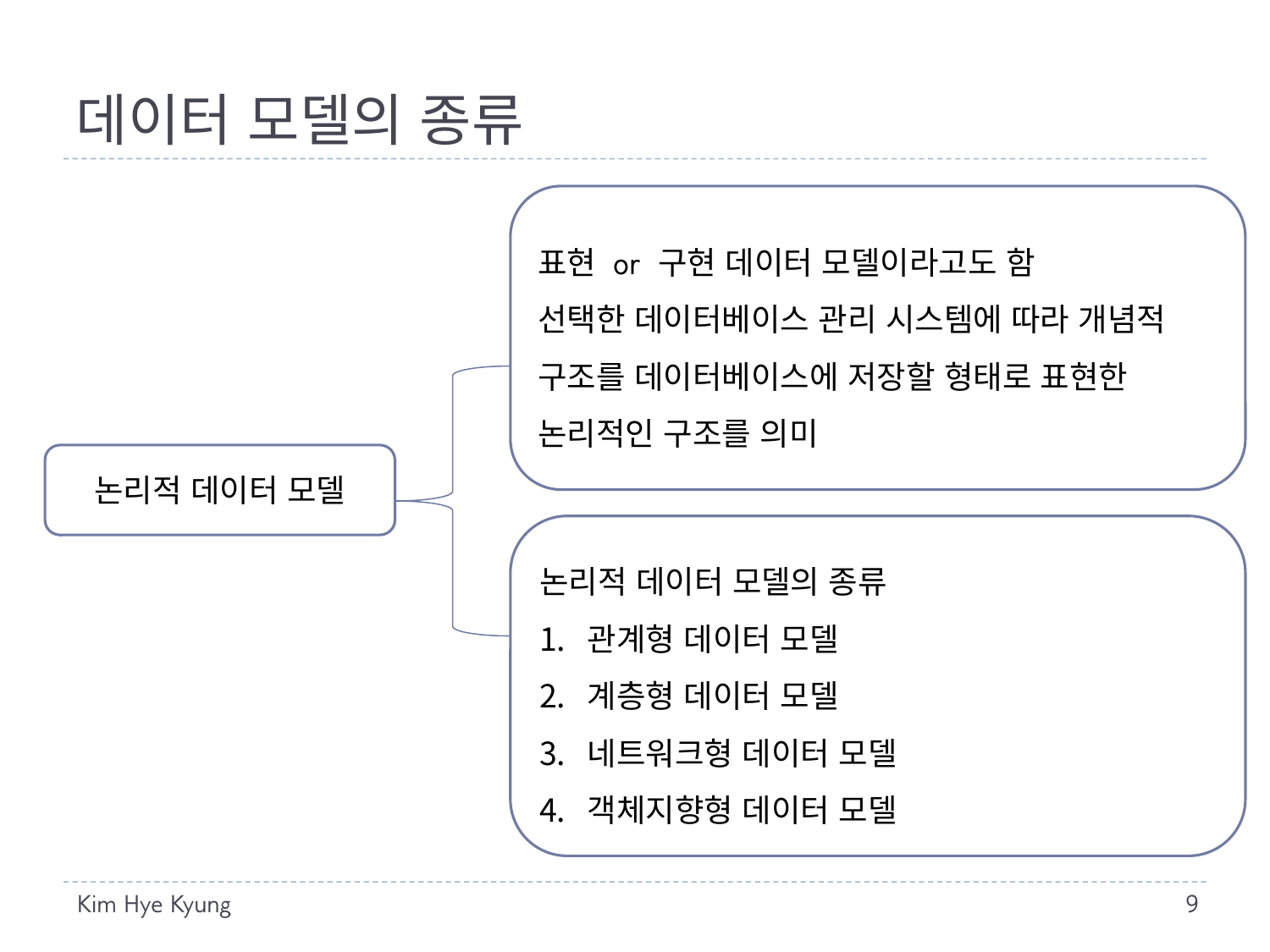

# 데이터 모델의 종류
표현 or 구현 데이터 모델이라고도 함
선택한 데이터베이스 관리 시스템에 따라 개념적 구조를 데이터베이스에 저장할 형태로 표현한 논리적인 구조를 의미

논리적 데이터 모델
논리적 데이터 모델의 종류
관계형 데이터 모델
계층형 데이터 모델
네트워크형 데이터 모델
객체지향형 데이터 모델
          9